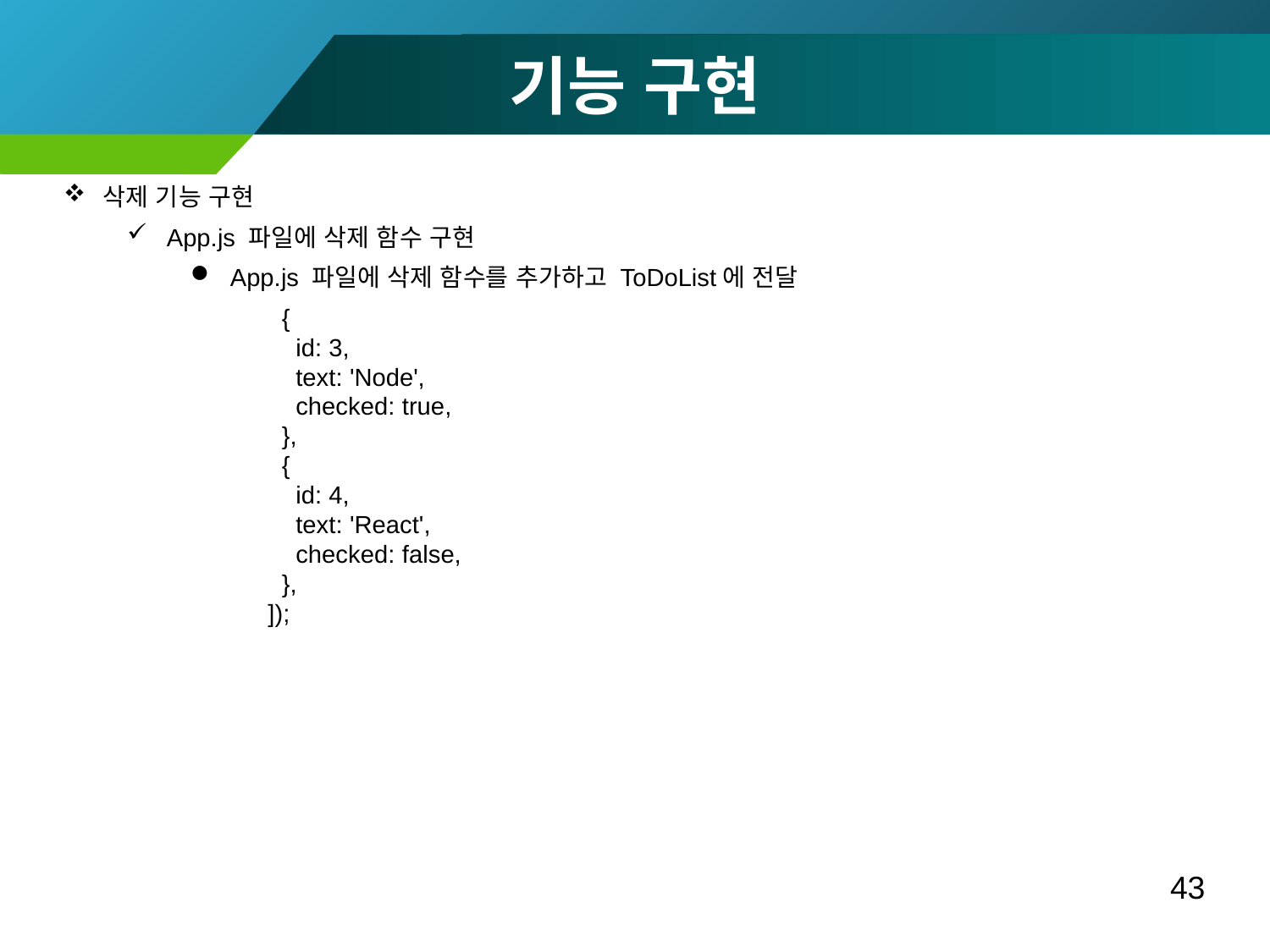

기능 구현
삭제 기능 구현
App.js 파일에 삭제 함수 구현
App.js 파일에 삭제 함수를 추가하고 ToDoList에 전달
    {
      id: 3,
      text: 'Node',
      checked: true,
    },
    {
      id: 4,
      text: 'React',
      checked: false,
    },
  ]);
43